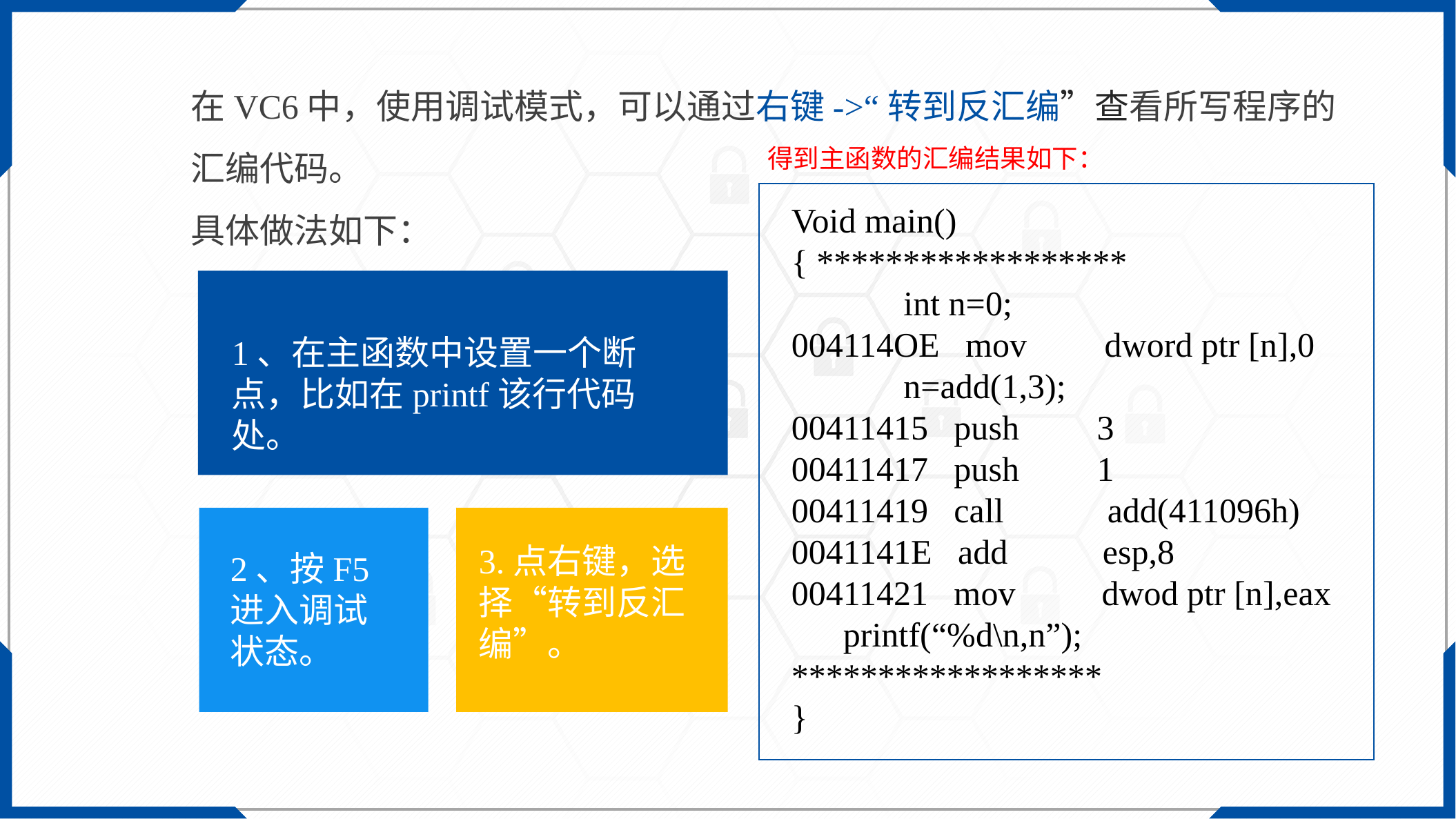

在VC6中，使用调试模式，可以通过右键->“转到反汇编”查看所写程序的汇编代码。
具体做法如下：
得到主函数的汇编结果如下：

Void main()
{ ******************
             int n=0;
004114OE   mov         dword ptr [n],0
             n=add(1,3);
00411415   push         3
00411417   push         1
00411419   call            add(411096h)
0041141E   add           esp,8
00411421   mov          dwod ptr [n],eax
      printf(“%d\n,n”);
******************
}

1、在主函数中设置一个断点，比如在printf该行代码处。

3.点右键，选择“转到反汇编”。

2、按F5进入调试状态。